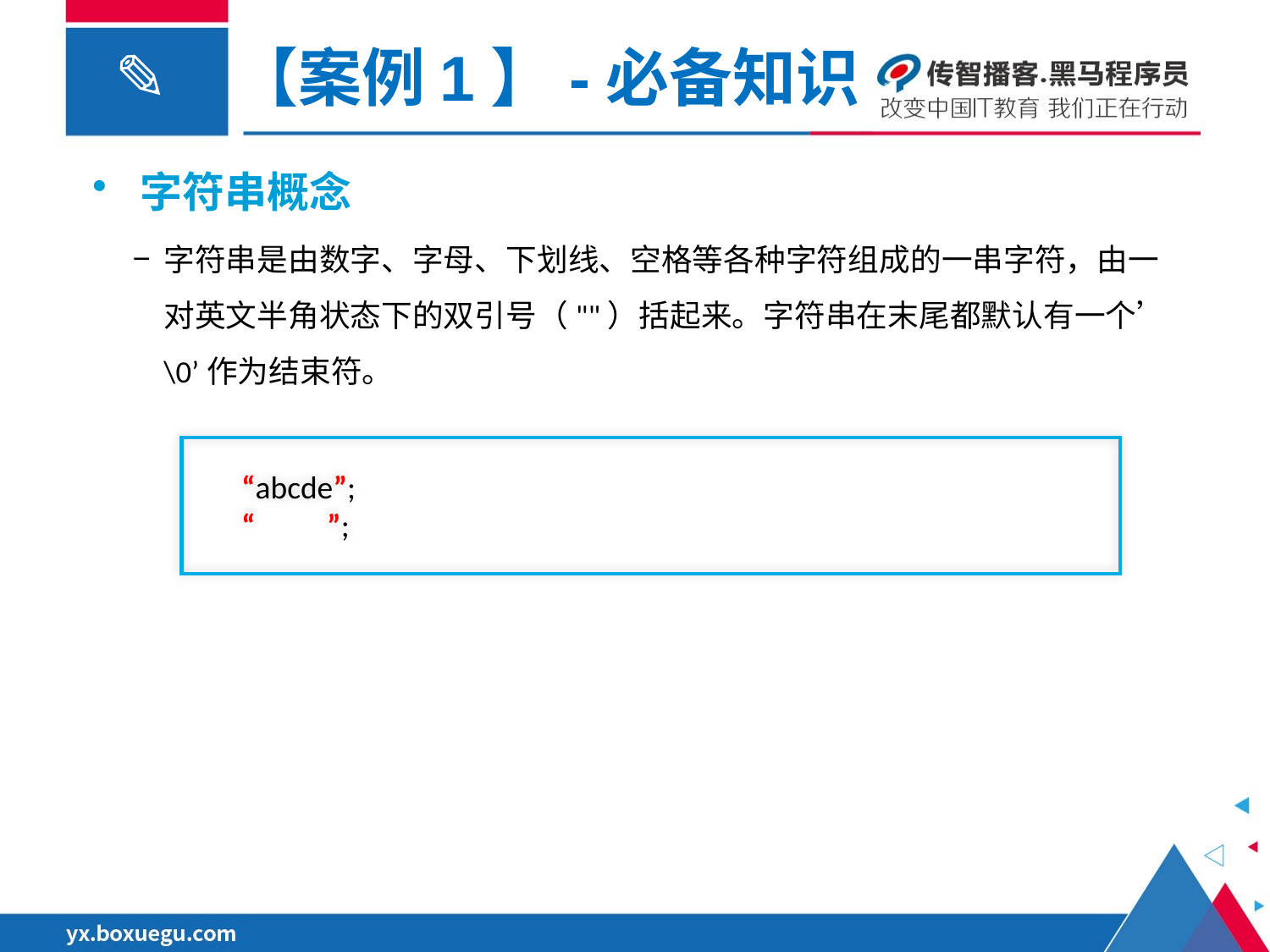

【案例1】-必备知识
字符串概念
字符串是由数字、字母、下划线、空格等各种字符组成的一串字符，由一对英文半角状态下的双引号（""）括起来。字符串在末尾都默认有一个’\0’作为结束符。

“abcde”;
“          ”;